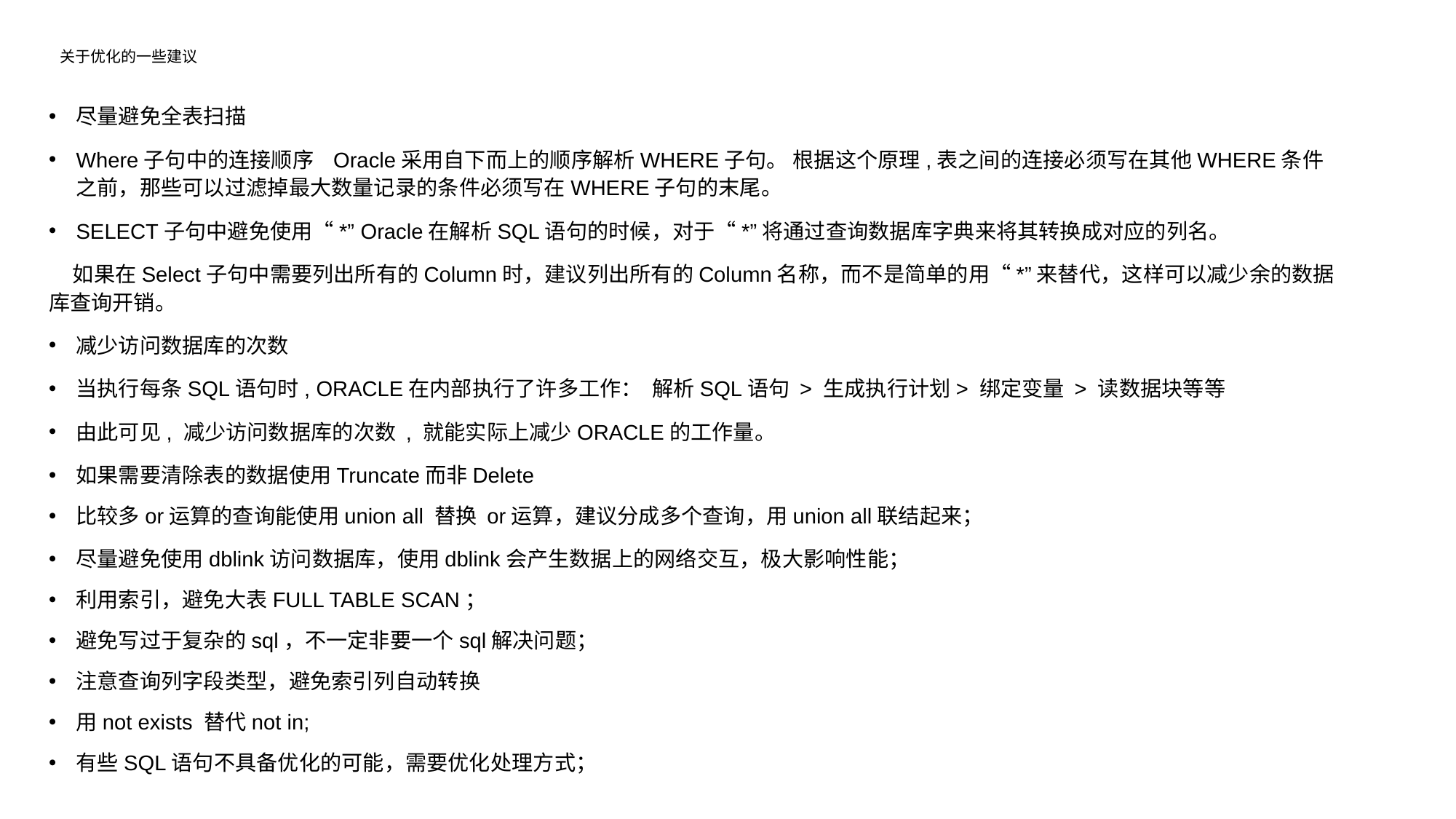

# 关于优化的一些建议
尽量避免全表扫描
Where子句中的连接顺序   Oracle采用自下而上的顺序解析WHERE子句。 根据这个原理,表之间的连接必须写在其他WHERE条件之前，那些可以过滤掉最大数量记录的条件必须写在WHERE子句的末尾。
SELECT子句中避免使用“*” Oracle在解析SQL语句的时候，对于“*”将通过查询数据库字典来将其转换成对应的列名。
    如果在Select子句中需要列出所有的Column时，建议列出所有的Column名称，而不是简单的用“*”来替代，这样可以减少余的数据库查询开销。
减少访问数据库的次数
当执行每条SQL语句时, ORACLE在内部执行了许多工作：  解析SQL语句 > 生成执行计划> 绑定变量 > 读数据块等等
由此可见, 减少访问数据库的次数 , 就能实际上减少ORACLE的工作量。
如果需要清除表的数据使用Truncate而非Delete
比较多or运算的查询能使用union all 替换 or运算，建议分成多个查询，用union all联结起来；
尽量避免使用dblink访问数据库，使用dblink会产生数据上的网络交互，极大影响性能；
利用索引，避免大表FULL TABLE SCAN；
避免写过于复杂的sql，不一定非要一个sql解决问题；
注意查询列字段类型，避免索引列自动转换
用not exists 替代not in;
有些SQL语句不具备优化的可能，需要优化处理方式；